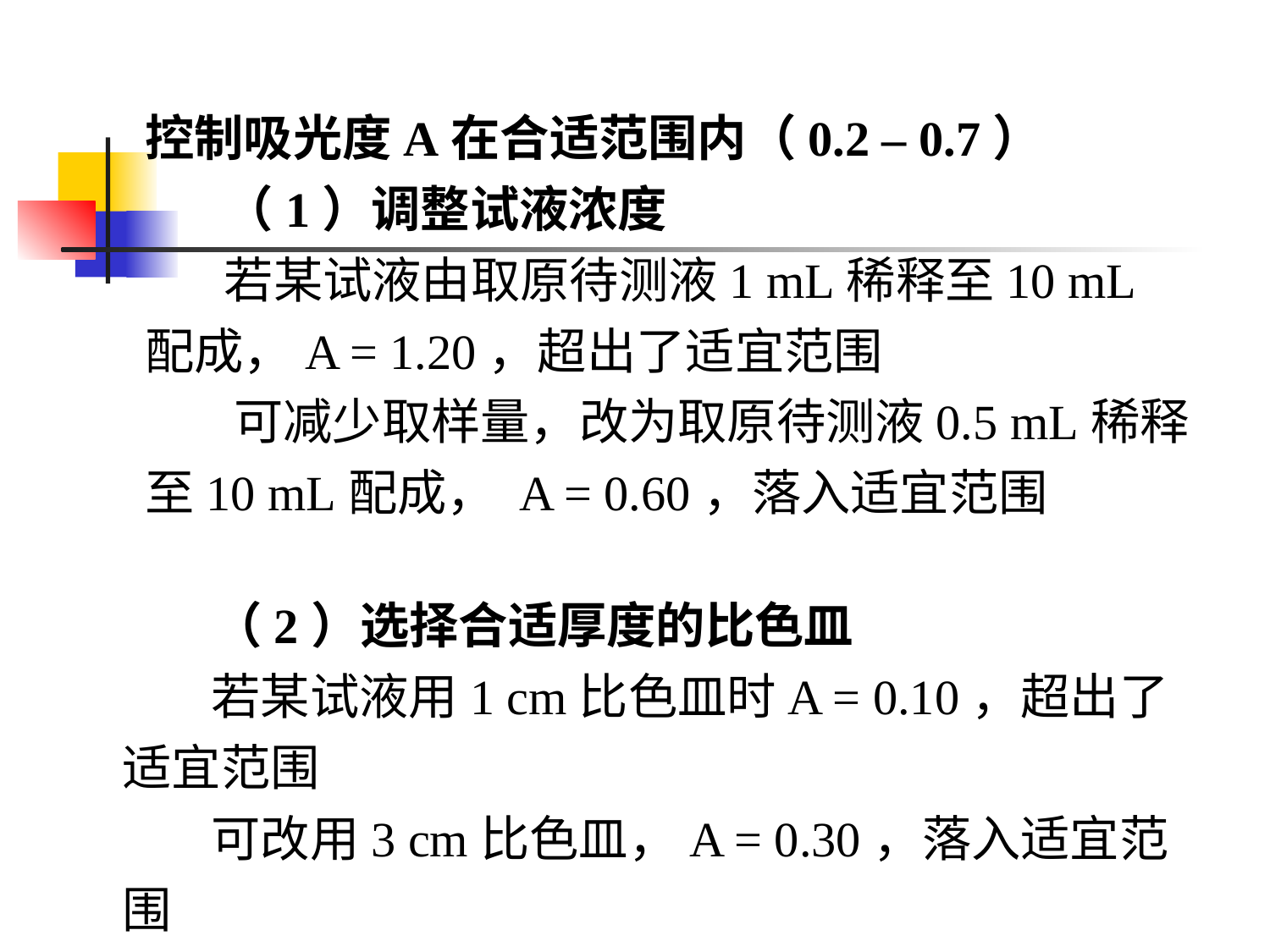

控制吸光度A在合适范围内（0.2 – 0.7）
      （1）调整试液浓度
      若某试液由取原待测液1 mL稀释至10 mL配成，A = 1.20，超出了适宜范围
       可减少取样量，改为取原待测液0.5 mL稀释至10 mL配成， A = 0.60，落入适宜范围
       （2）选择合适厚度的比色皿
       若某试液用1 cm比色皿时A = 0.10，超出了适宜范围
       可改用3 cm比色皿，A = 0.30，落入适宜范围